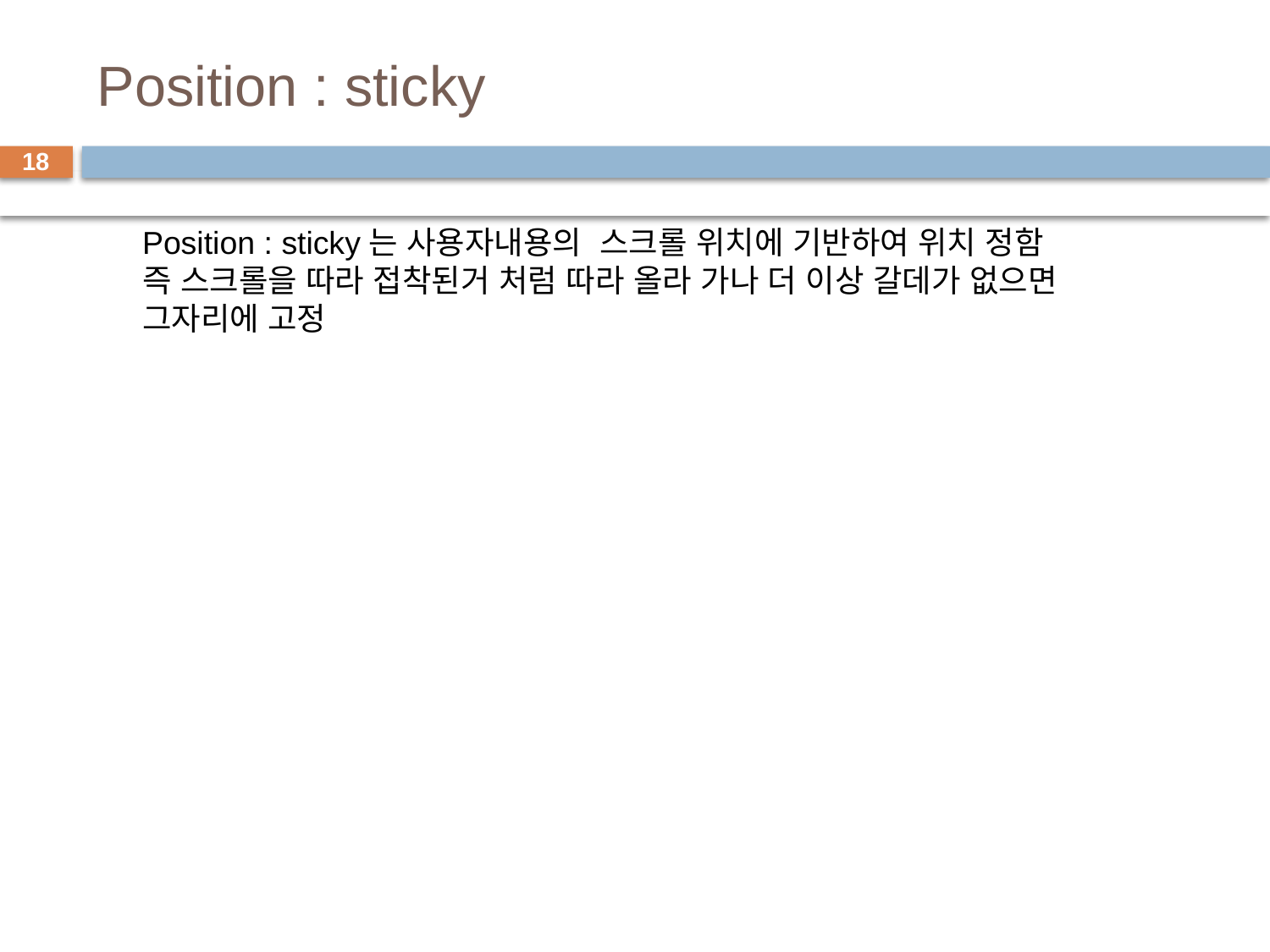

# Position : sticky
18
Position : sticky는 사용자내용의  스크롤 위치에 기반하여 위치 정함
즉 스크롤을 따라 접착된거 처럼 따라 올라 가나 더 이상 갈데가 없으면
그자리에 고정